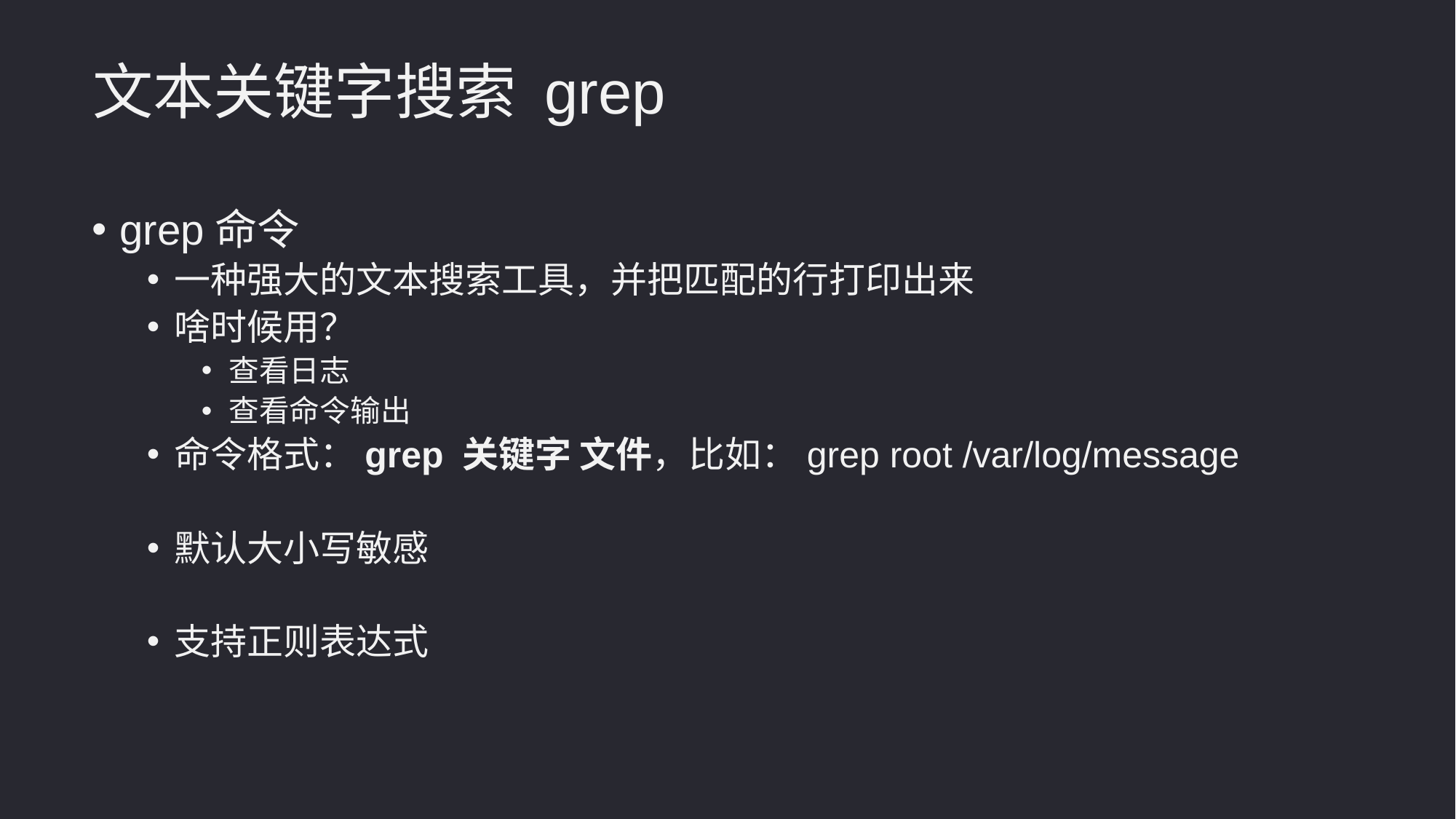

文本关键字搜索 grep
grep命令
一种强大的文本搜索工具，并把匹配的行打印出来
啥时候用？
查看日志
查看命令输出
命令格式：grep 关键字 文件，比如：grep root /var/log/message

默认大小写敏感

支持正则表达式